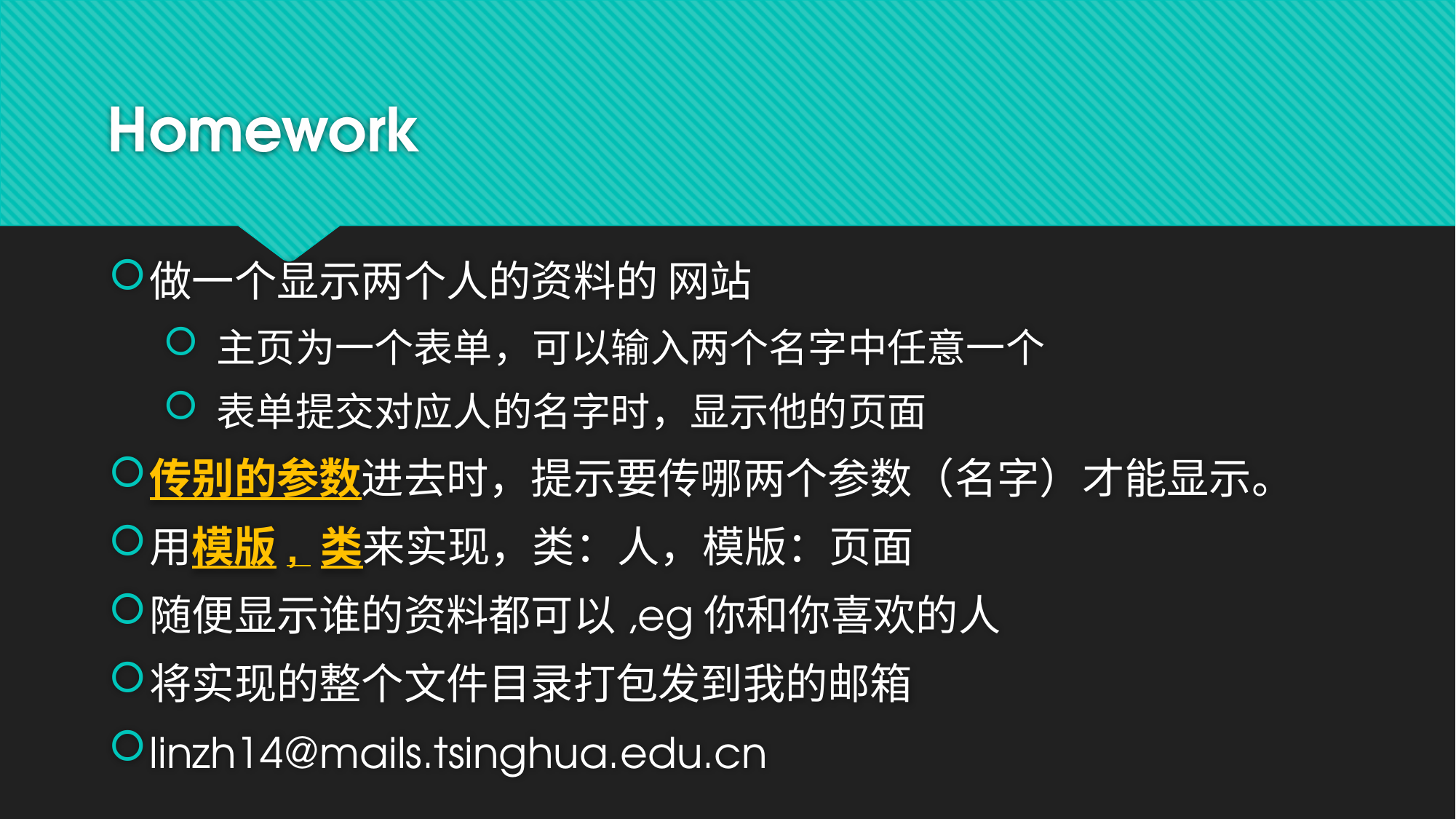

# Homework
做一个显示两个人的资料的 网站
 主页为一个表单，可以输入两个名字中任意一个
 表单提交对应人的名字时，显示他的页面
传别的参数进去时，提示要传哪两个参数（名字）才能显示。
用模版, 类来实现，类：人，模版：页面
随便显示谁的资料都可以,eg你和你喜欢的人
将实现的整个文件目录打包发到我的邮箱
linzh14@mails.tsinghua.edu.cn